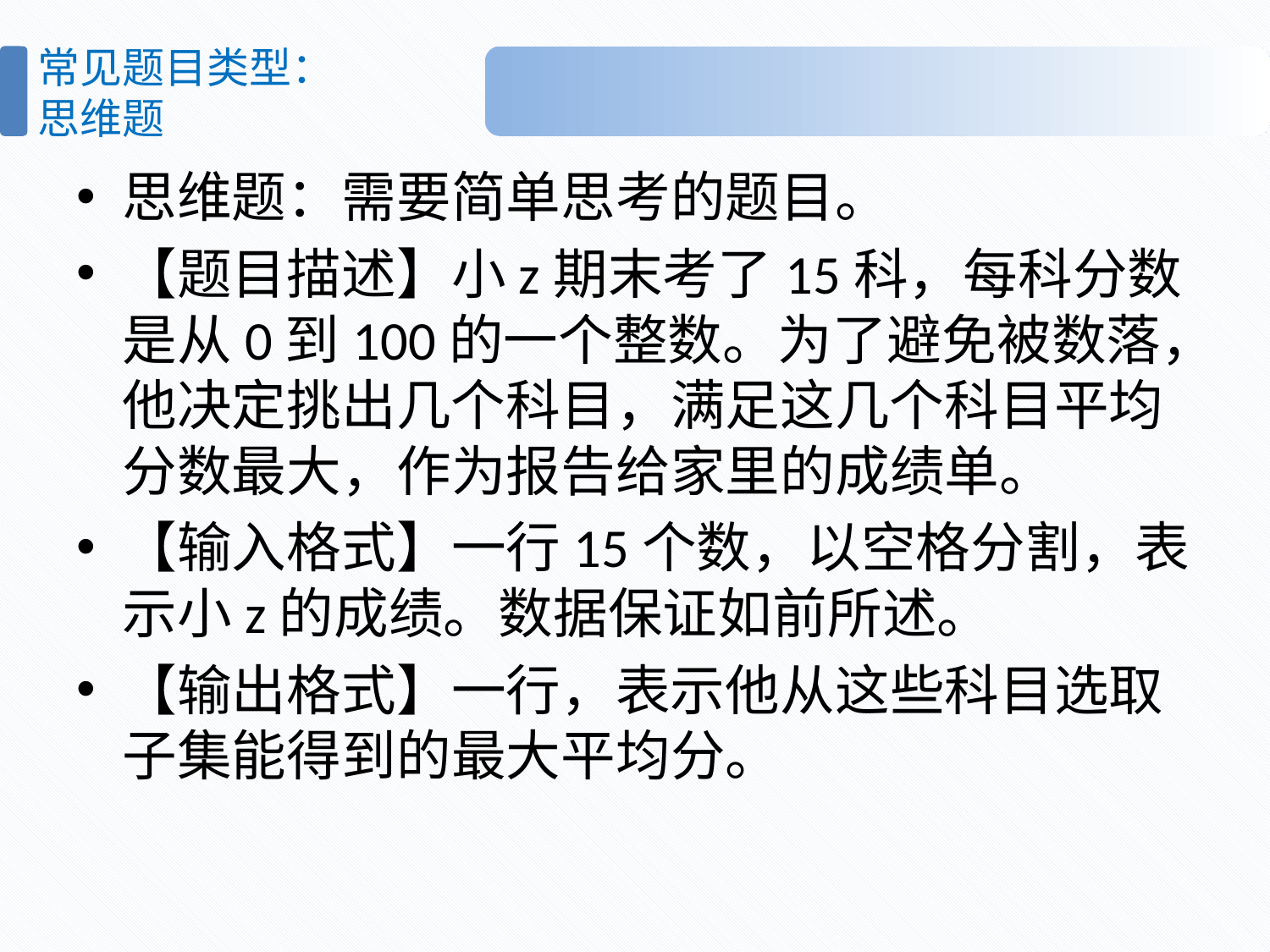

# 常见题目类型： 思维题
思维题：需要简单思考的题目。
【题目描述】小z期末考了15科，每科分数是从0到100的一个整数。为了避免被数落，他决定挑出几个科目，满足这几个科目平均分数最大，作为报告给家里的成绩单。
【输入格式】一行15个数，以空格分割，表示小z的成绩。数据保证如前所述。
【输出格式】一行，表示他从这些科目选取子集能得到的最大平均分。